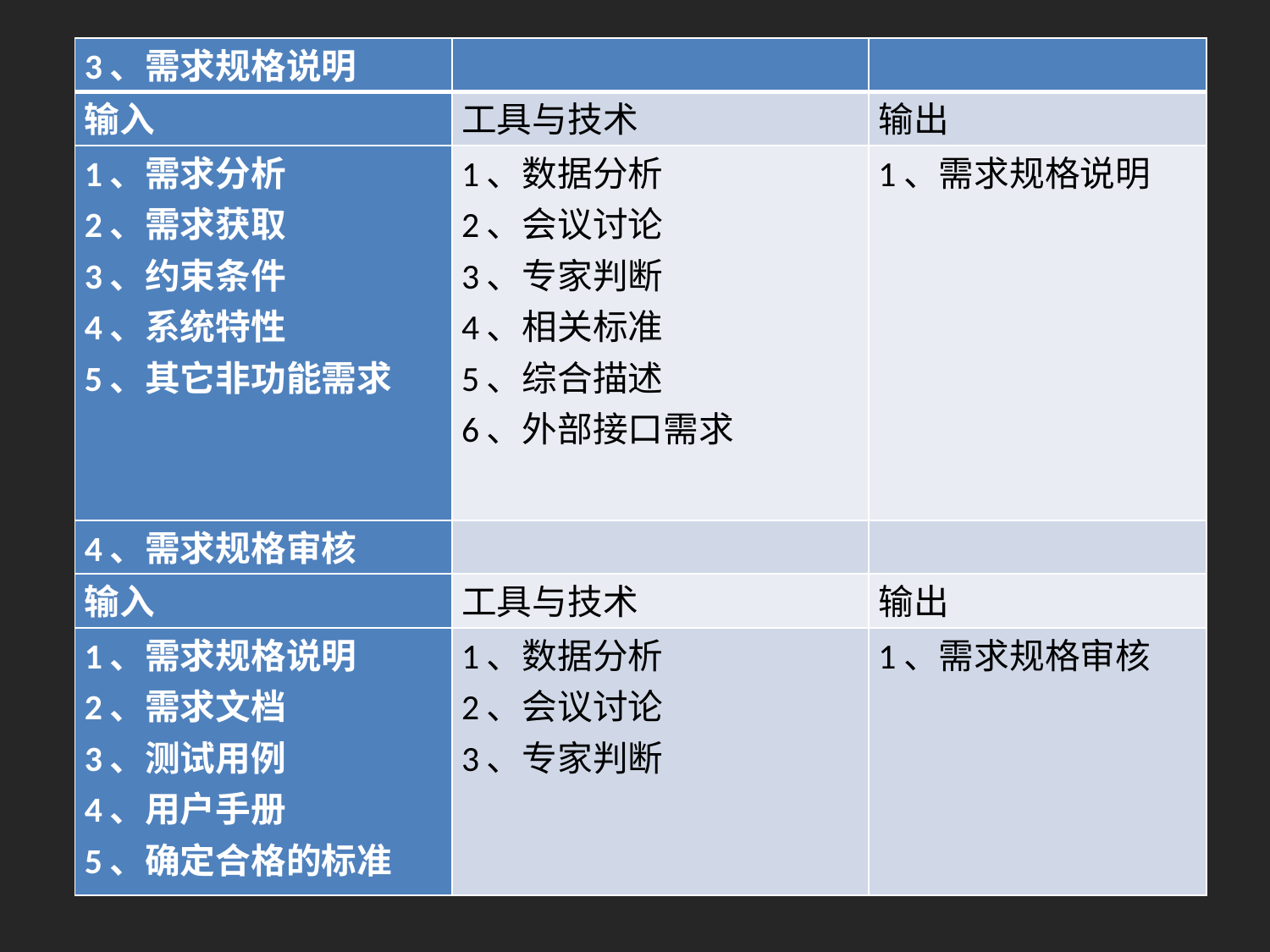

#
| 3、需求规格说明 |  |  |
| --- | --- | --- |
| 输入 | 工具与技术 | 输出 |
| 1、需求分析 2、需求获取 3、约束条件 4、系统特性 5、其它非功能需求 | 1、数据分析 2、会议讨论 3、专家判断 4、相关标准 5、综合描述 6、外部接口需求 | 1、需求规格说明 |
| 4、需求规格审核 |  |  |
| 输入 | 工具与技术 | 输出 |
| 1、需求规格说明 2、需求文档 3、测试用例 4、用户手册 5、确定合格的标准 | 1、数据分析 2、会议讨论 3、专家判断 | 1、需求规格审核 |